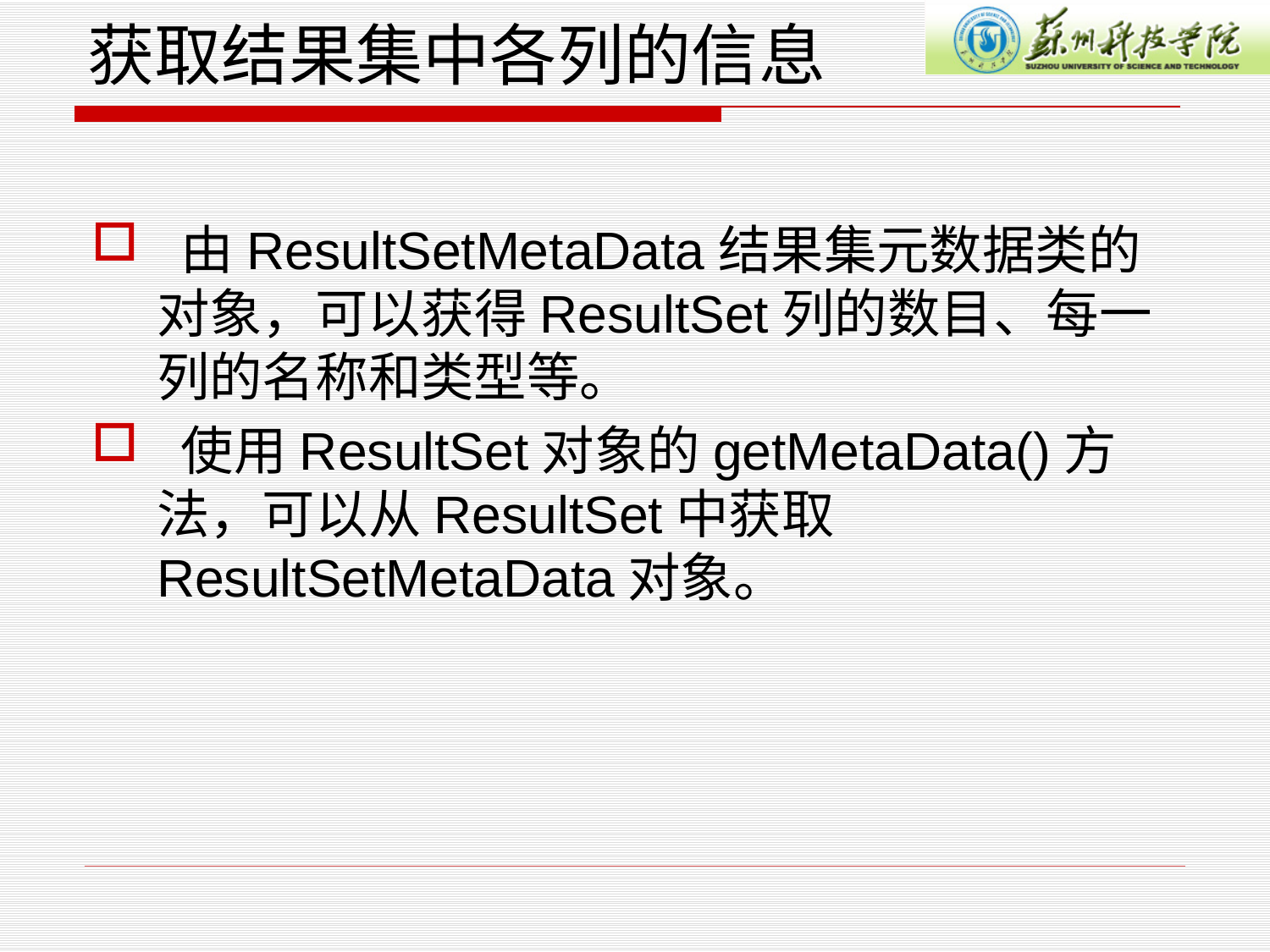

# 获取结果集中各列的信息

 由ResultSetMetaData结果集元数据类的对象，可以获得ResultSet列的数目、每一列的名称和类型等。
 使用ResultSet对象的getMetaData()方法，可以从ResultSet中获取ResultSetMetaData对象。